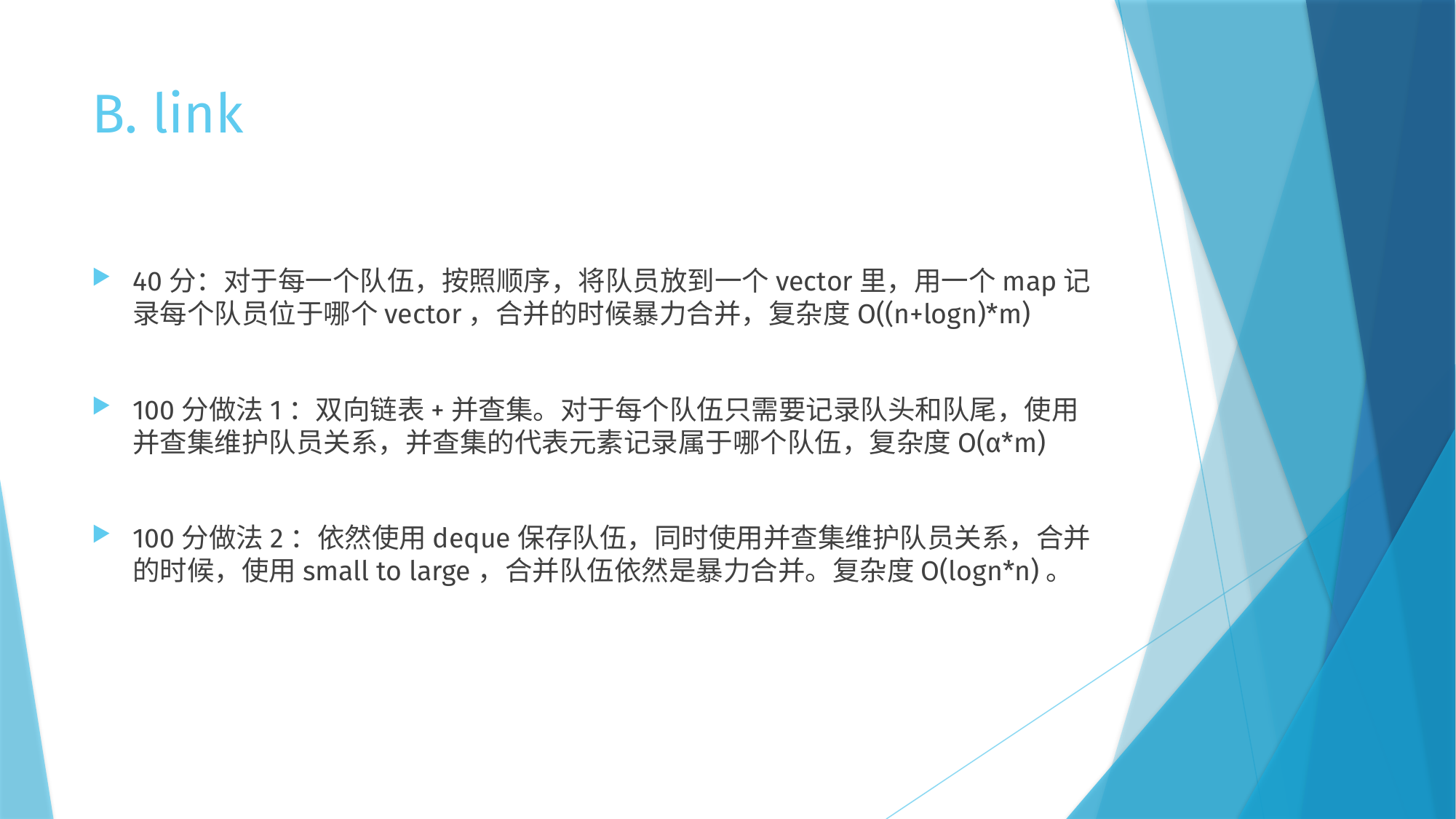

# B. link
40分：对于每一个队伍，按照顺序，将队员放到一个vector里，用一个map记录每个队员位于哪个vector，合并的时候暴力合并，复杂度O((n+logn)*m)

100分做法1：双向链表+并查集。对于每个队伍只需要记录队头和队尾，使用并查集维护队员关系，并查集的代表元素记录属于哪个队伍，复杂度O(α*m)

100分做法2：依然使用deque保存队伍，同时使用并查集维护队员关系，合并的时候，使用small to large，合并队伍依然是暴力合并。复杂度O(logn*n)。